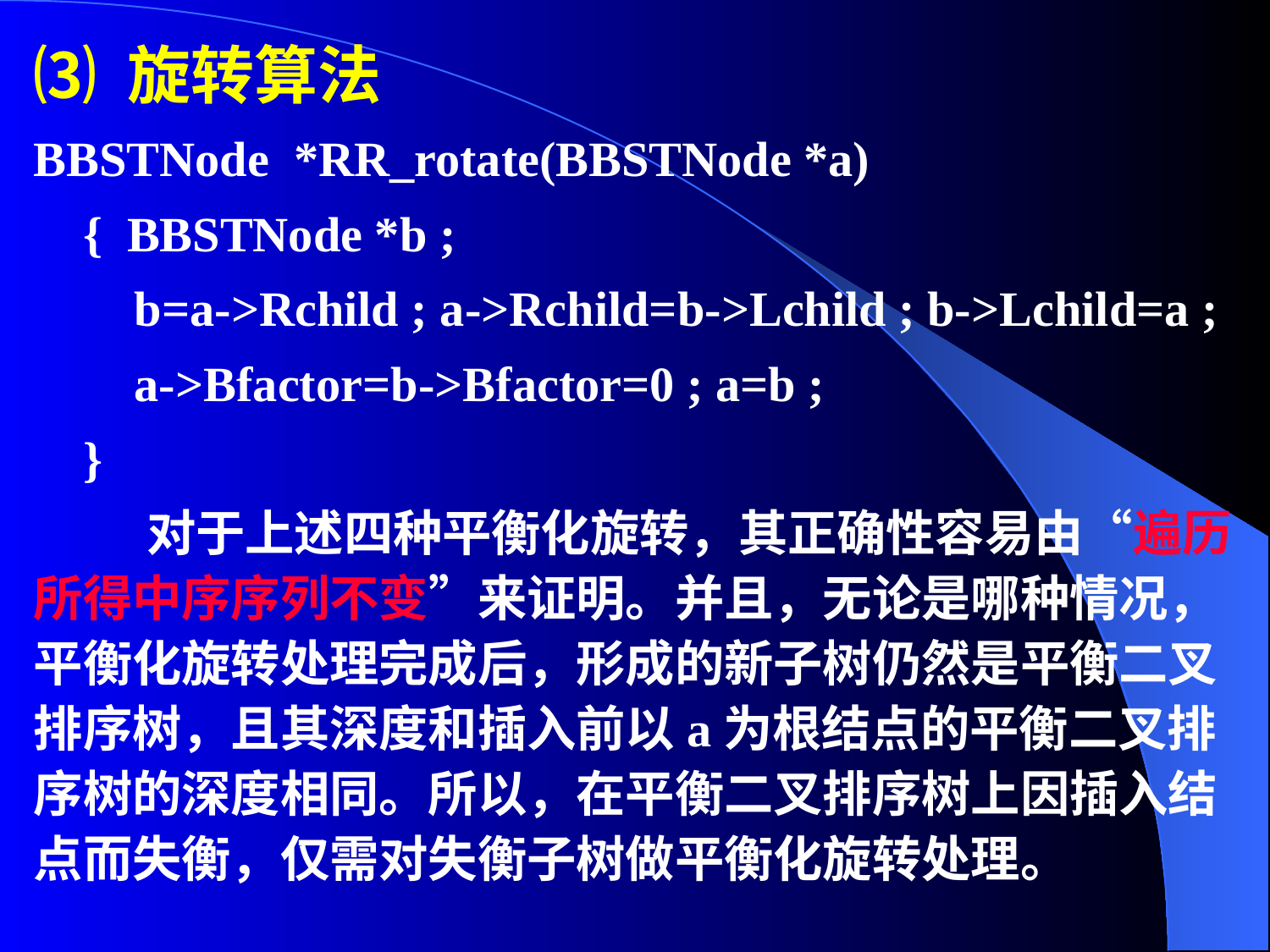

⑶ 旋转算法
BBSTNode  *RR_rotate(BBSTNode *a)
{  BBSTNode *b ;
b=a->Rchild ; a->Rchild=b->Lchild ; b->Lchild=a ;
a->Bfactor=b->Bfactor=0 ; a=b ;
}
         对于上述四种平衡化旋转，其正确性容易由“遍历所得中序序列不变”来证明。并且，无论是哪种情况，平衡化旋转处理完成后，形成的新子树仍然是平衡二叉排序树，且其深度和插入前以a为根结点的平衡二叉排序树的深度相同。所以，在平衡二叉排序树上因插入结点而失衡，仅需对失衡子树做平衡化旋转处理。